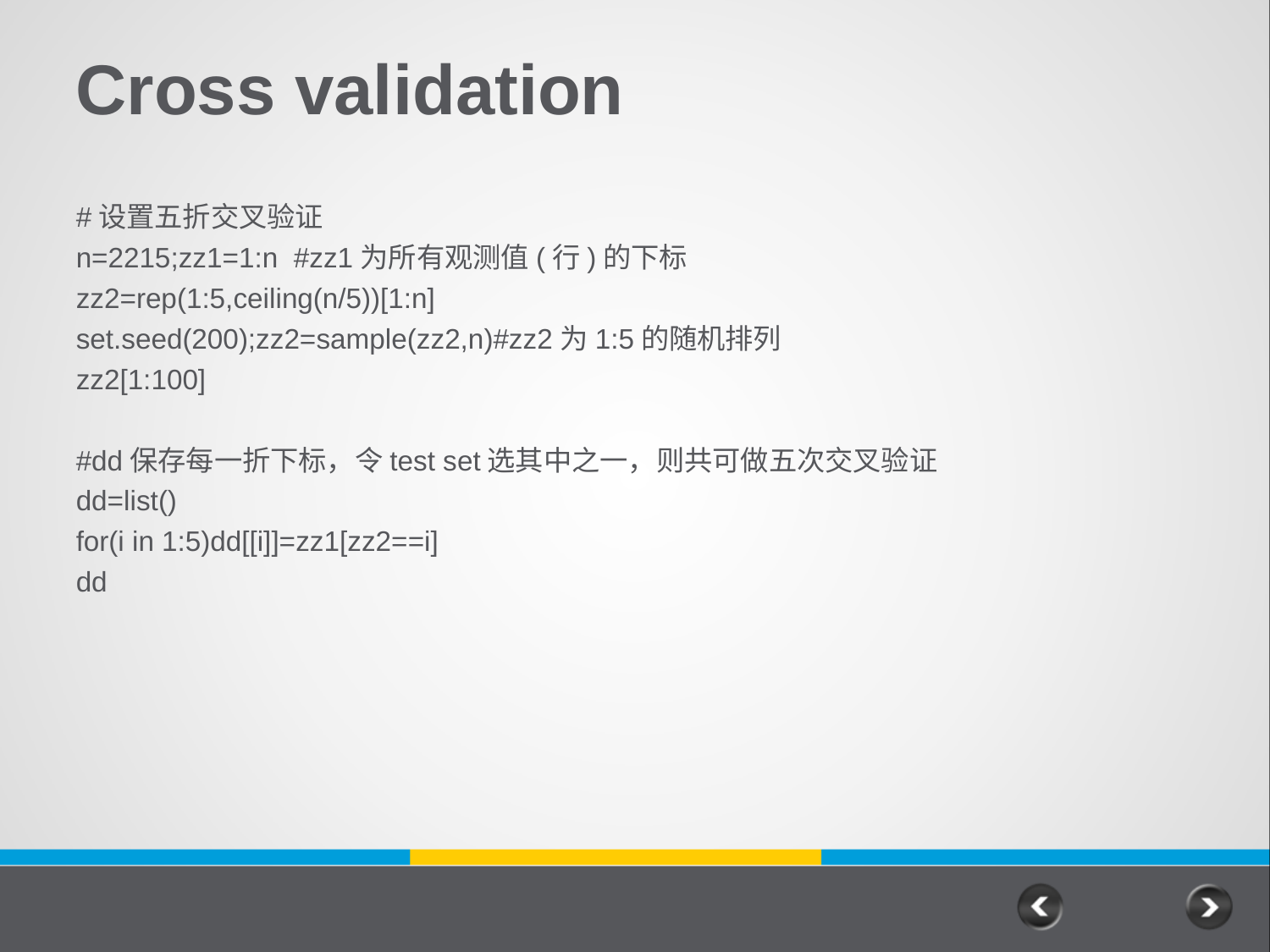

# Cross validation
#设置五折交叉验证
n=2215;zz1=1:n  #zz1为所有观测值(行)的下标
zz2=rep(1:5,ceiling(n/5))[1:n]
set.seed(200);zz2=sample(zz2,n)#zz2为1:5的随机排列
zz2[1:100]

#dd保存每一折下标，令test set选其中之一，则共可做五次交叉验证
dd=list()
for(i in 1:5)dd[[i]]=zz1[zz2==i]
dd
10